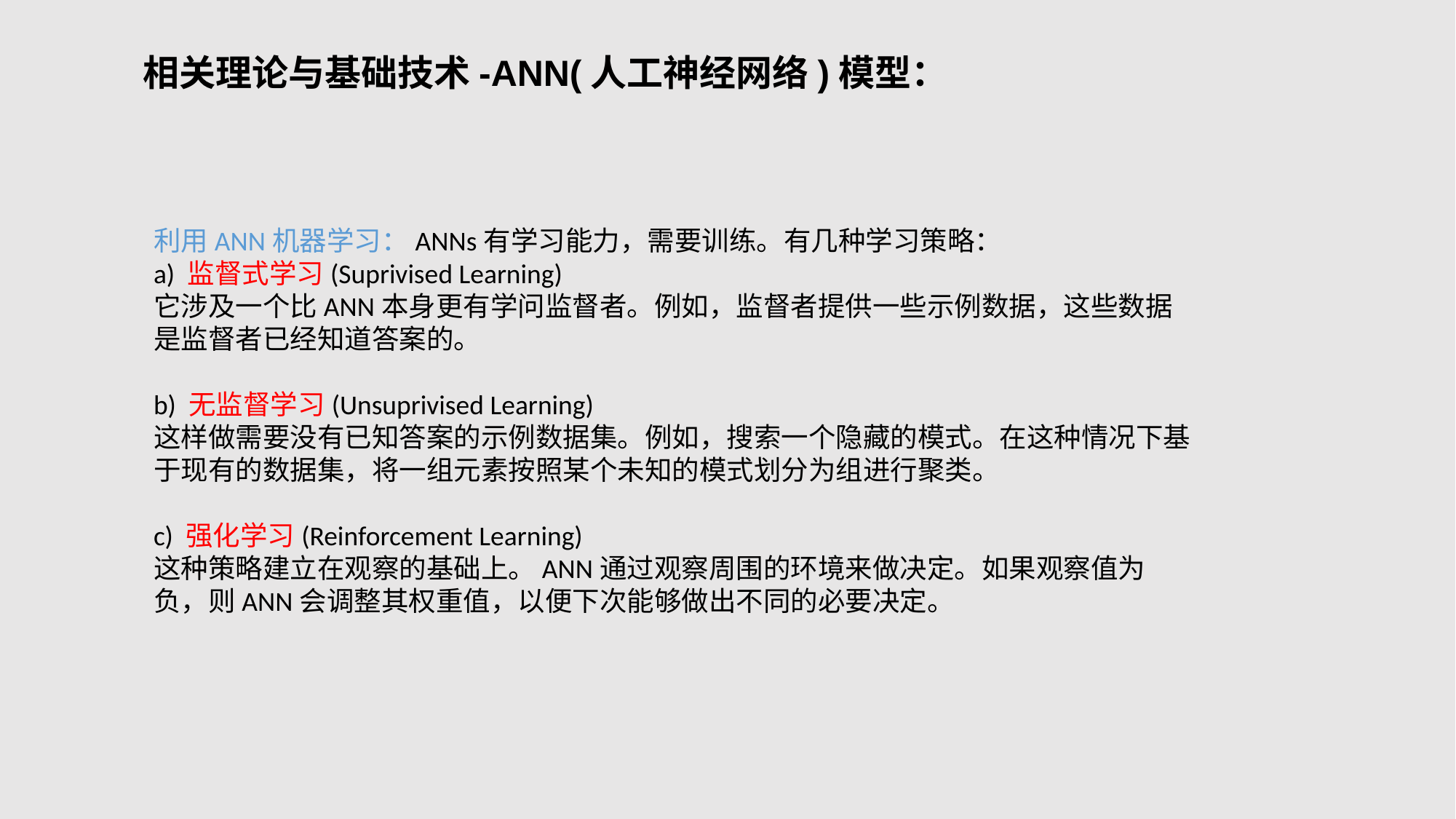

相关理论与基础技术-ANN(人工神经网络)模型：
利用ANN机器学习：ANNs有学习能力，需要训练。有几种学习策略：
a) 监督式学习(Suprivised Learning)
它涉及一个比ANN本身更有学问监督者。例如，监督者提供一些示例数据，这些数据是监督者已经知道答案的。

b) 无监督学习(Unsuprivised Learning)
这样做需要没有已知答案的示例数据集。例如，搜索一个隐藏的模式。在这种情况下基于现有的数据集，将一组元素按照某个未知的模式划分为组进行聚类。

c) 强化学习(Reinforcement Learning)
这种策略建立在观察的基础上。ANN通过观察周围的环境来做决定。如果观察值为负，则ANN会调整其权重值，以便下次能够做出不同的必要决定。